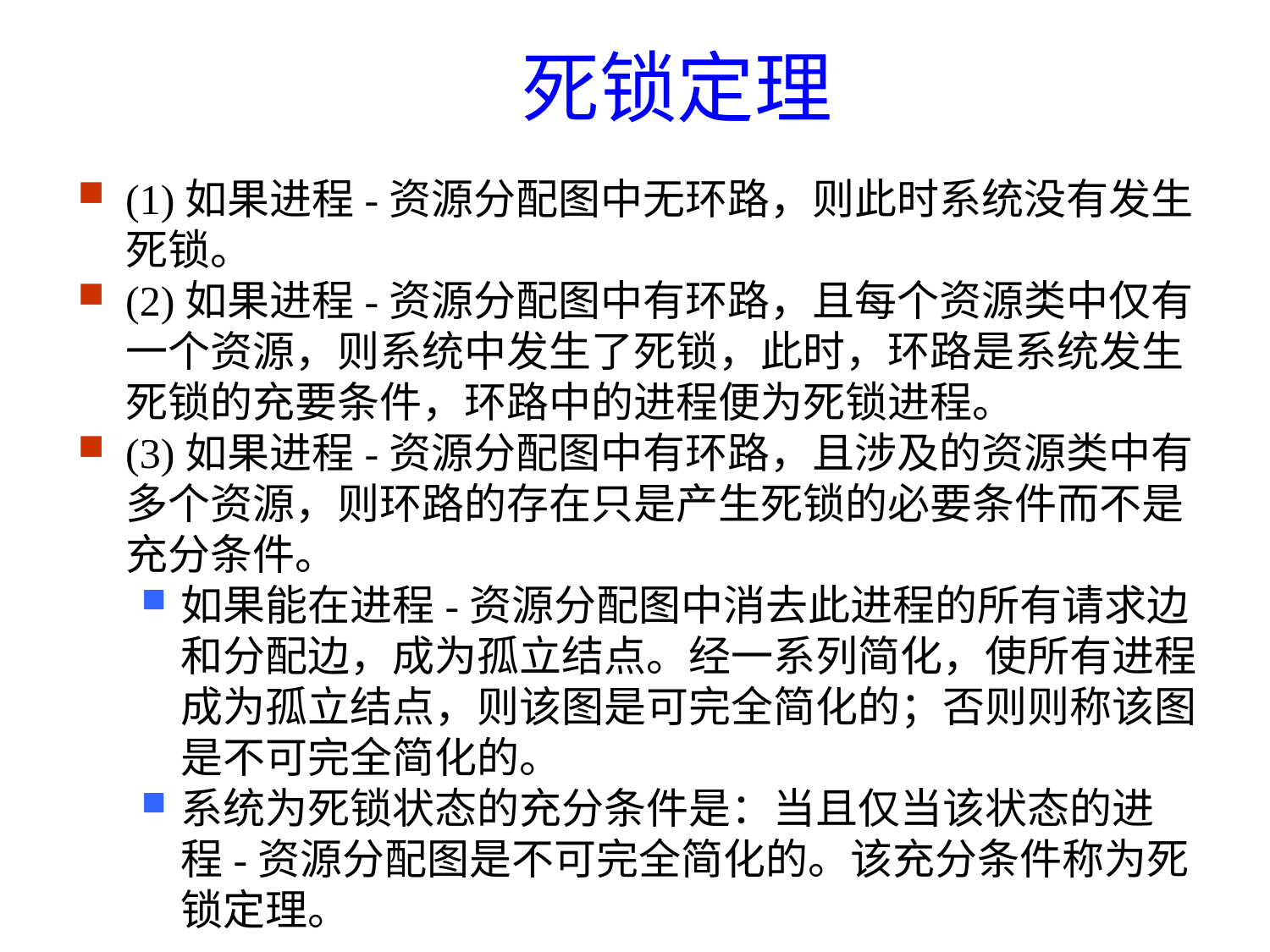

死锁定理
(1)如果进程-资源分配图中无环路，则此时系统没有发生死锁。
(2)如果进程-资源分配图中有环路，且每个资源类中仅有一个资源，则系统中发生了死锁，此时，环路是系统发生死锁的充要条件，环路中的进程便为死锁进程。
(3)如果进程-资源分配图中有环路，且涉及的资源类中有多个资源，则环路的存在只是产生死锁的必要条件而不是充分条件。
如果能在进程-资源分配图中消去此进程的所有请求边和分配边，成为孤立结点。经一系列简化，使所有进程成为孤立结点，则该图是可完全简化的；否则则称该图是不可完全简化的。
系统为死锁状态的充分条件是：当且仅当该状态的进程-资源分配图是不可完全简化的。该充分条件称为死锁定理。